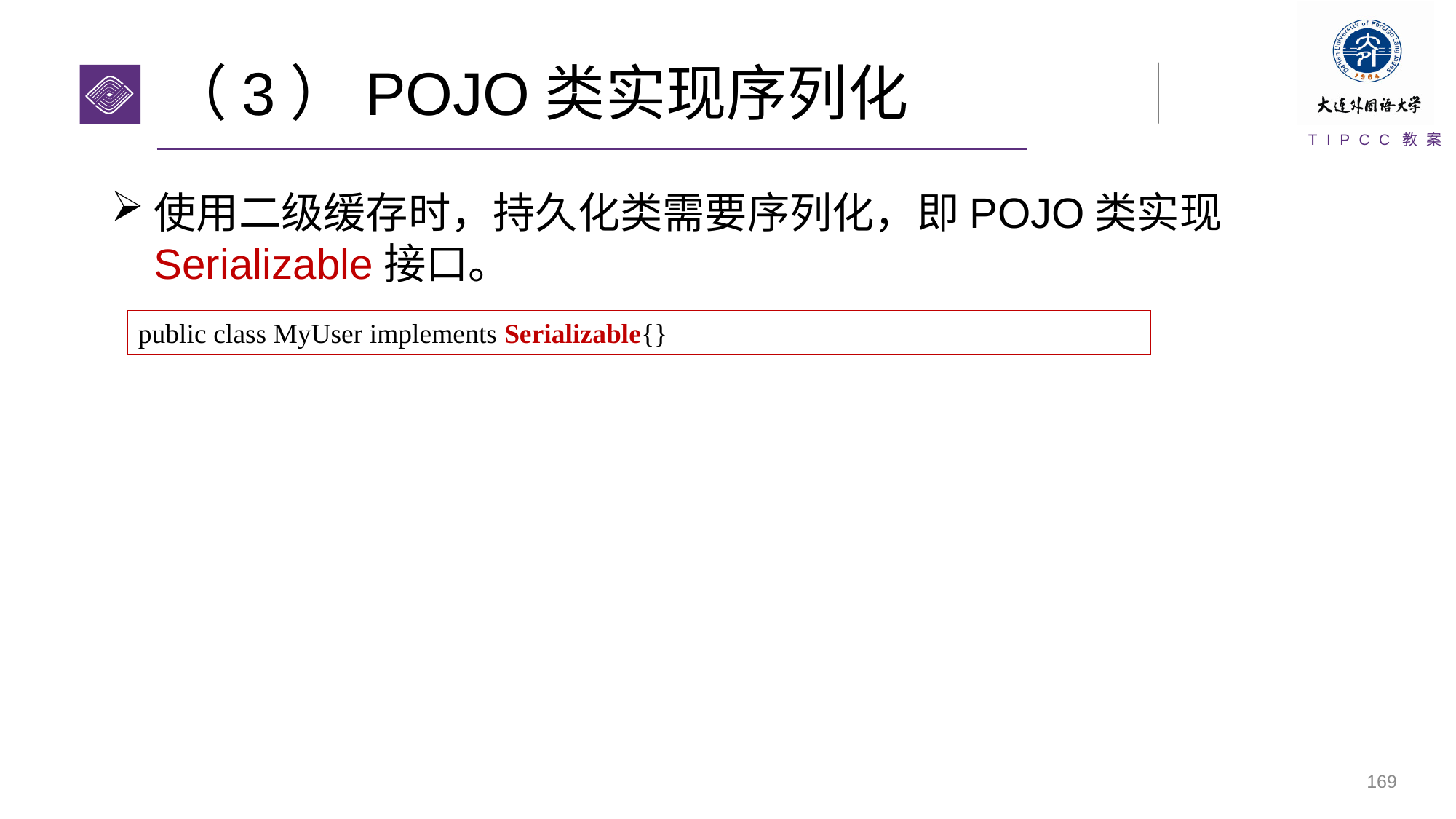

# （3）POJO类实现序列化
使用二级缓存时，持久化类需要序列化，即POJO类实现Serializable接口。
public class MyUser implements Serializable{}
169